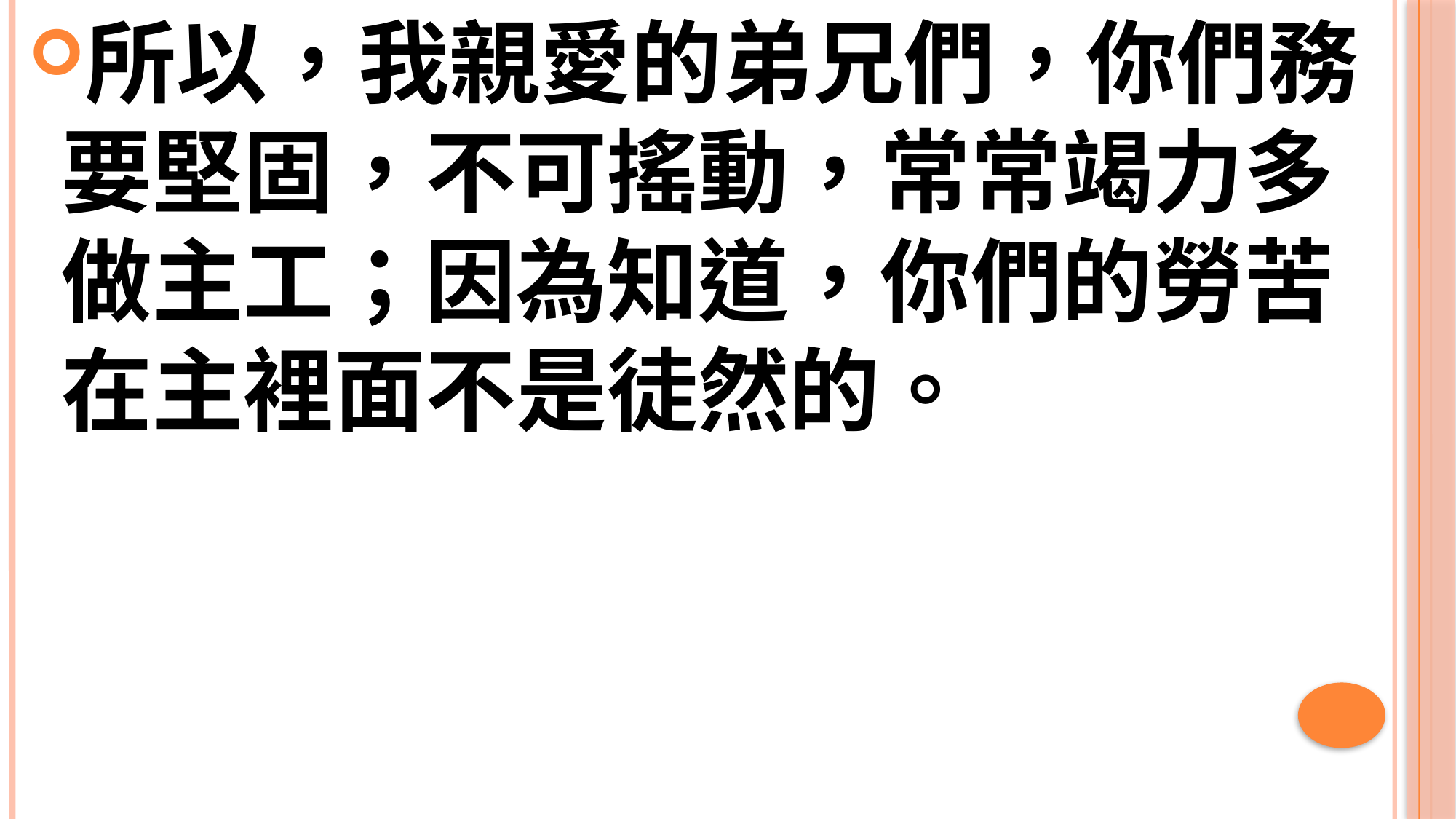

所以，我親愛的弟兄們，你們務要堅固，不可搖動，常常竭力多做主工；因為知道，你們的勞苦在主裡面不是徒然的。